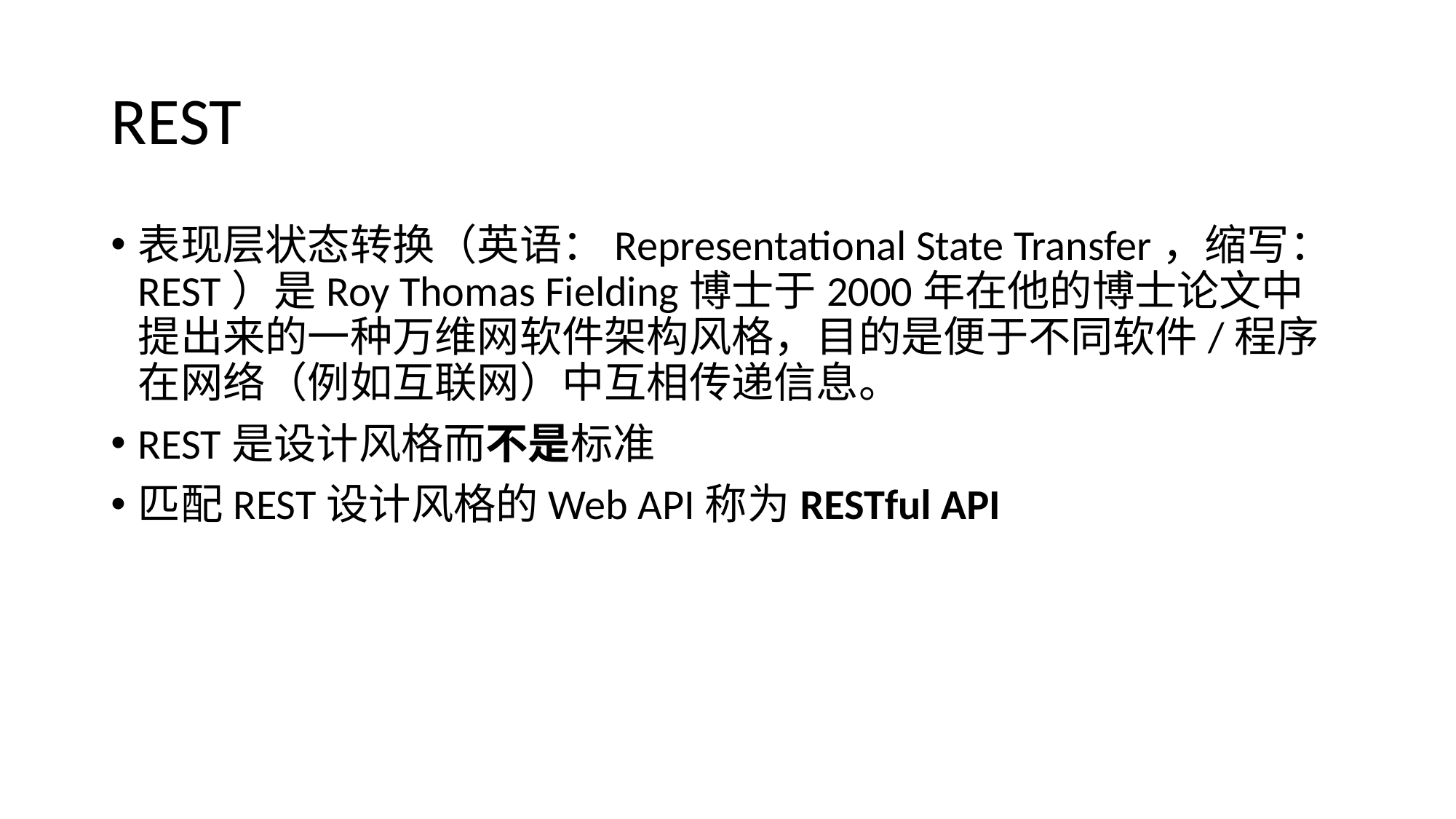

# REST
表现层状态转换（英语：Representational State Transfer，缩写：REST）是Roy Thomas Fielding博士于2000年在他的博士论文中提出来的一种万维网软件架构风格，目的是便于不同软件/程序在网络（例如互联网）中互相传递信息。
REST是设计风格而不是标准
匹配REST设计风格的Web API称为RESTful API